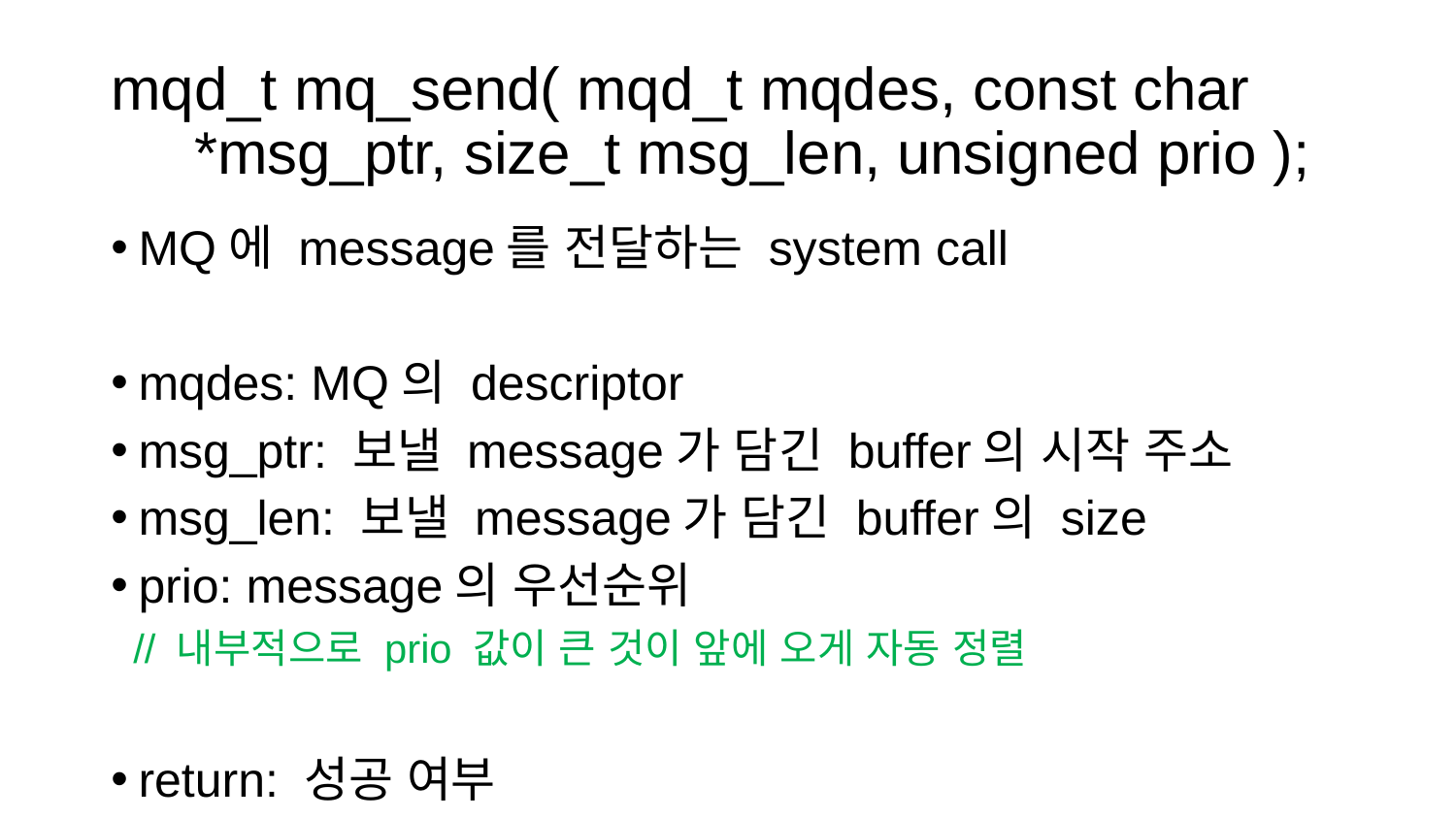

# mqd_t mq_send( mqd_t mqdes, const char *msg_ptr, size_t msg_len, unsigned prio );
MQ에 message를 전달하는 system call

mqdes: MQ의 descriptor
msg_ptr: 보낼 message가 담긴 buffer의 시작 주소
msg_len: 보낼 message가 담긴 buffer의 size
prio: message의 우선순위
  // 내부적으로 prio 값이 큰 것이 앞에 오게 자동 정렬

return: 성공 여부